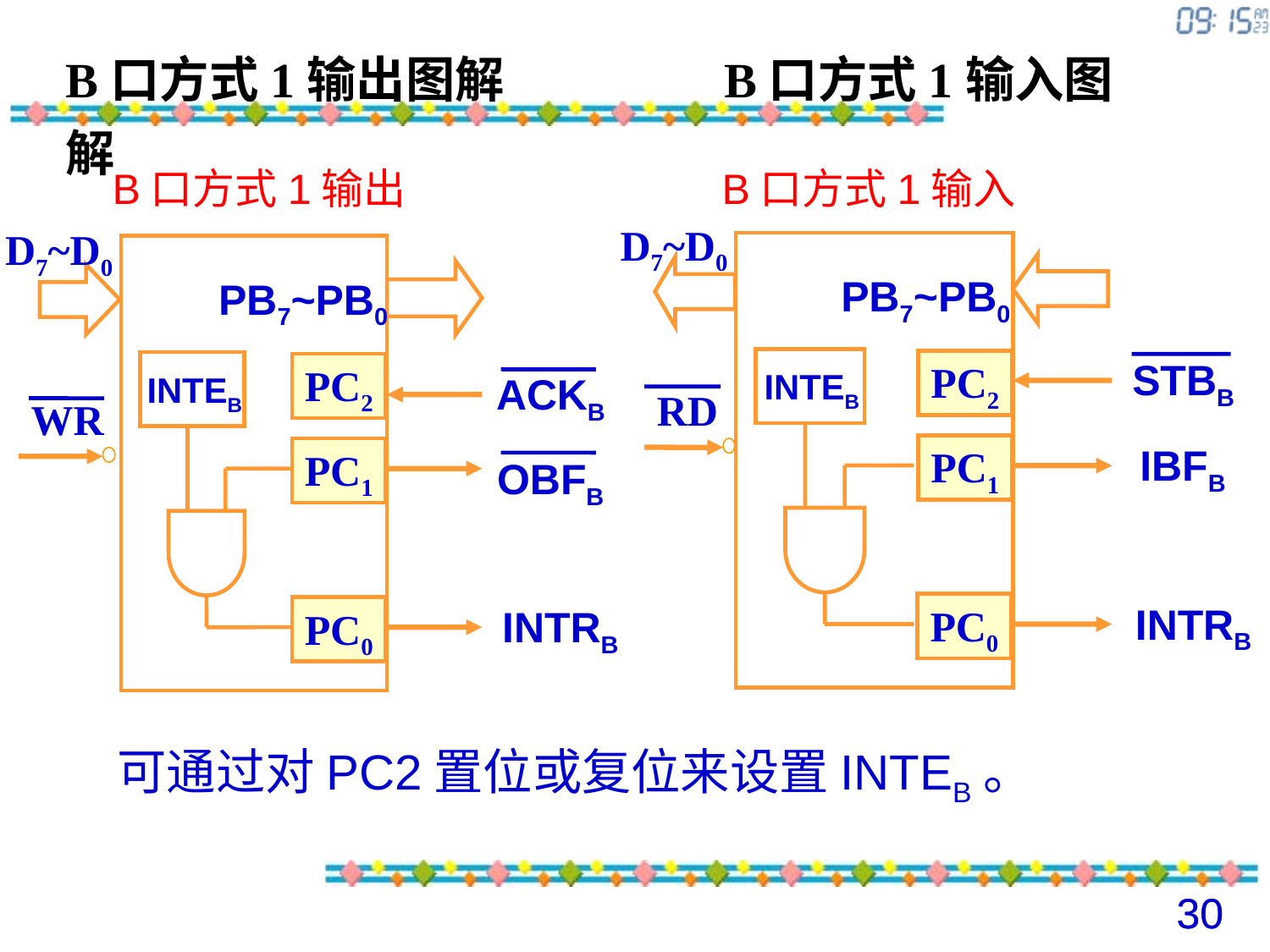

B口方式1输出图解		 B口方式1输入图解
B口方式1输入

PB7~PB0

STBB
PC2

INTEB

IBFB
PC1

INTRB
PC0

D7~D0

RD

D7~D0

WR

PB7~PB0

PC2
INTEB
ACKB

PC1
OBFB

INTRB
PC0

B口方式1输出
可通过对PC2置位或复位来设置INTEB。